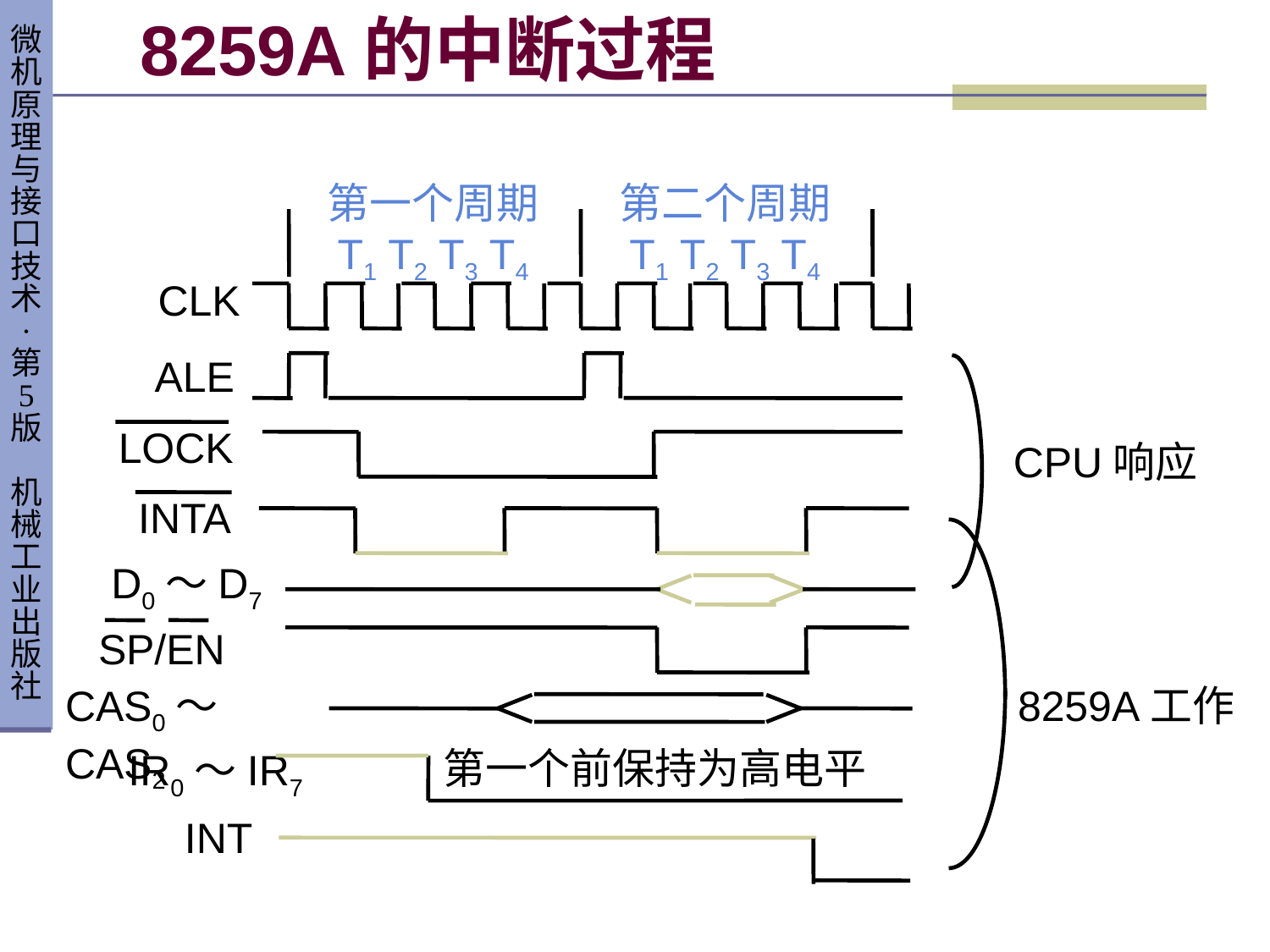

# 8259A的中断过程
第一个周期
T1 T2 T3 T4
第二个周期
T1 T2 T3 T4

CLK

ALE

LOCK

CPU响应

INTA

D0～D7

SP/EN

CAS0～CAS2
8259A工作

第一个前保持为高电平
IR0～IR7

INT